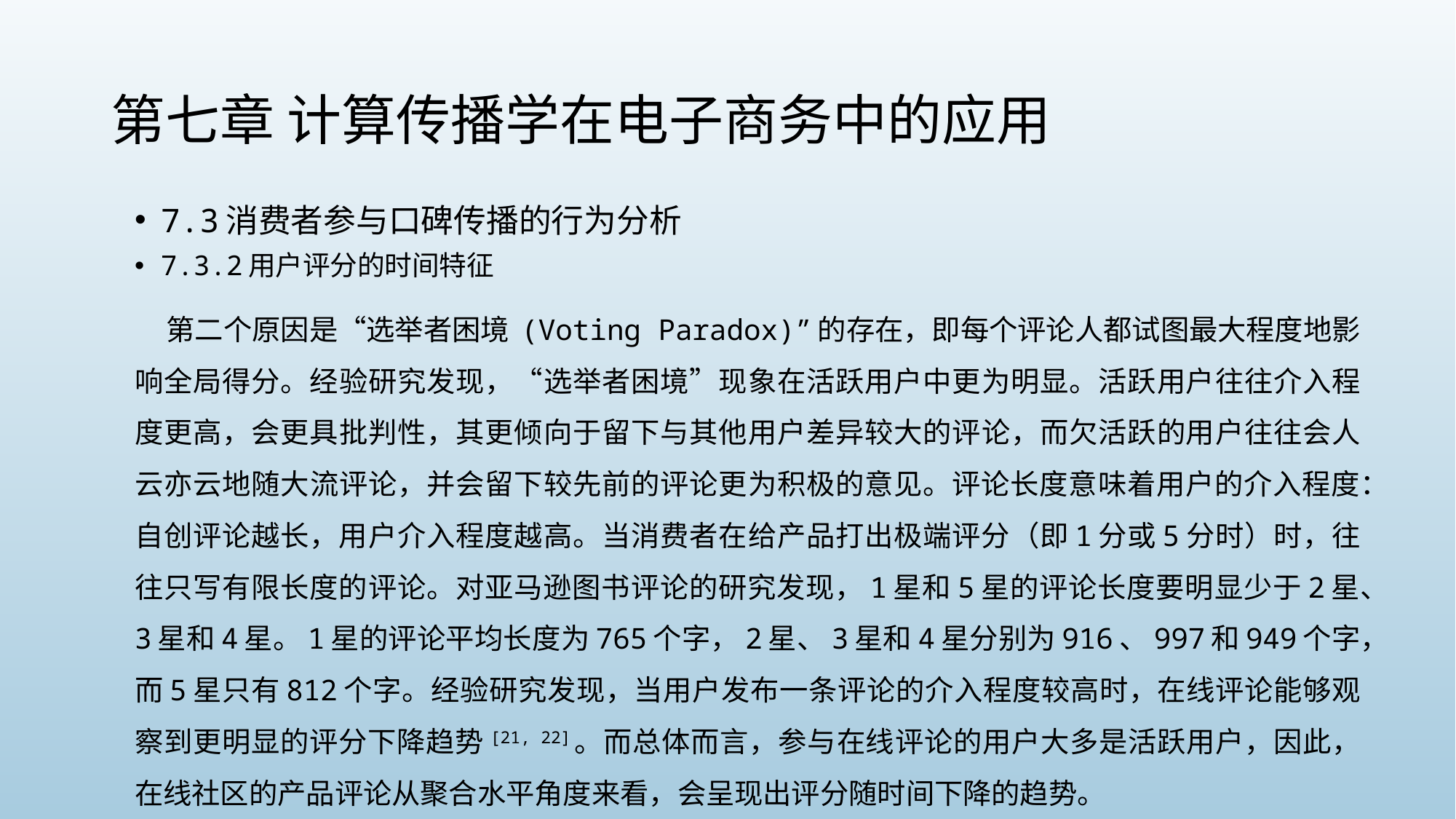

# 第七章 计算传播学在电子商务中的应用
7.3消费者参与口碑传播的行为分析
7.3.2用户评分的时间特征
    第二个原因是“选举者困境 (Voting Paradox)”的存在，即每个评论人都试图最大程度地影响全局得分。经验研究发现，“选举者困境”现象在活跃用户中更为明显。活跃用户往往介入程度更高，会更具批判性，其更倾向于留下与其他用户差异较大的评论，而欠活跃的用户往往会人云亦云地随大流评论，并会留下较先前的评论更为积极的意见。评论长度意味着用户的介入程度：自创评论越长，用户介入程度越高。当消费者在给产品打出极端评分（即1分或5分时）时，往往只写有限长度的评论。对亚马逊图书评论的研究发现，1星和5星的评论长度要明显少于2星、3星和4星。1星的评论平均长度为765个字，2星、3星和4星分别为916、997和949个字，而5星只有812个字。经验研究发现，当用户发布一条评论的介入程度较高时，在线评论能够观察到更明显的评分下降趋势[21, 22]。而总体而言，参与在线评论的用户大多是活跃用户，因此，在线社区的产品评论从聚合水平角度来看，会呈现出评分随时间下降的趋势。